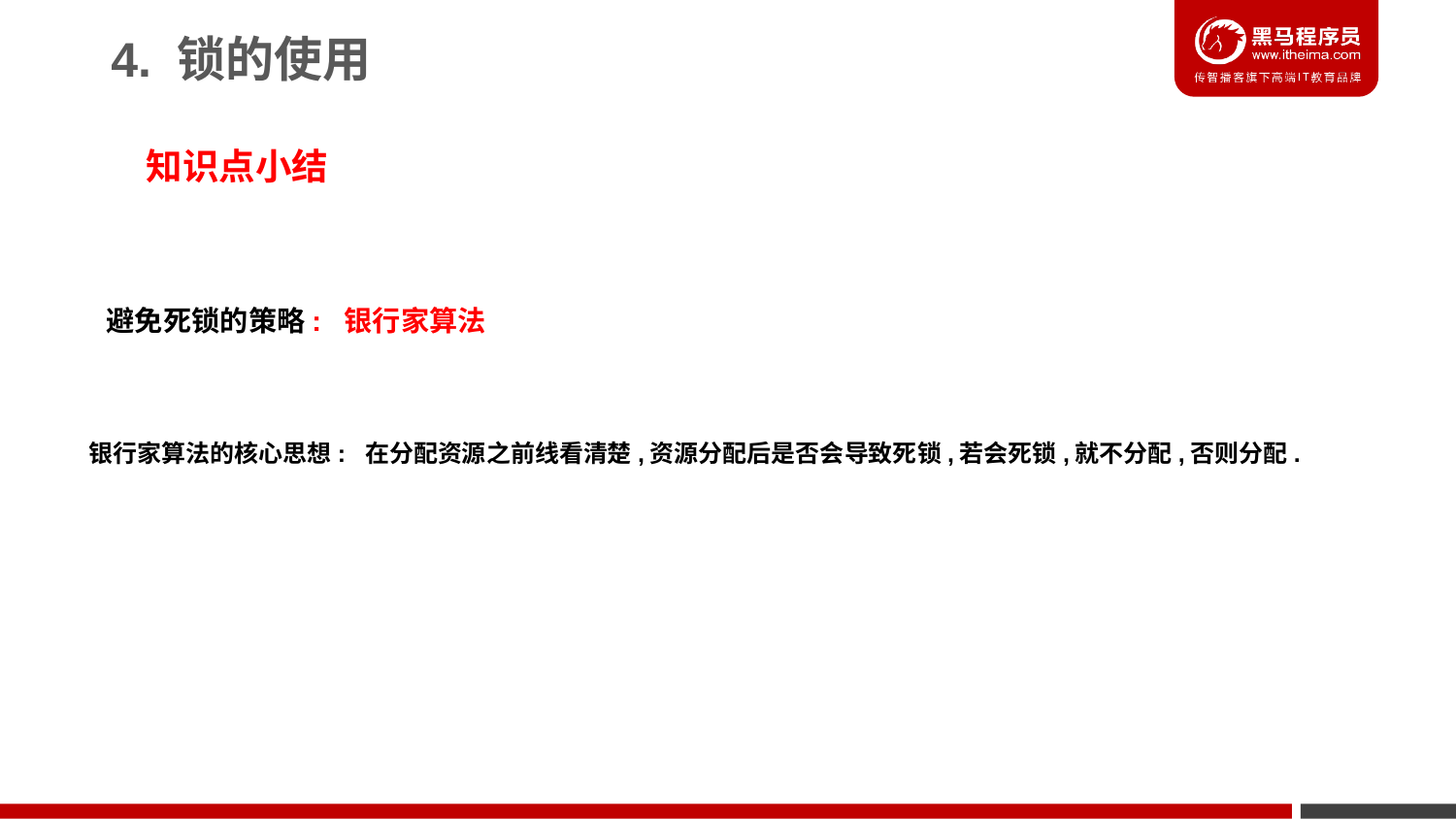

4. 锁的使用
知识点小结
避免死锁的策略:  银行家算法

银行家算法的核心思想:  在分配资源之前线看清楚,资源分配后是否会导致死锁,若会死锁,就不分配,否则分配.